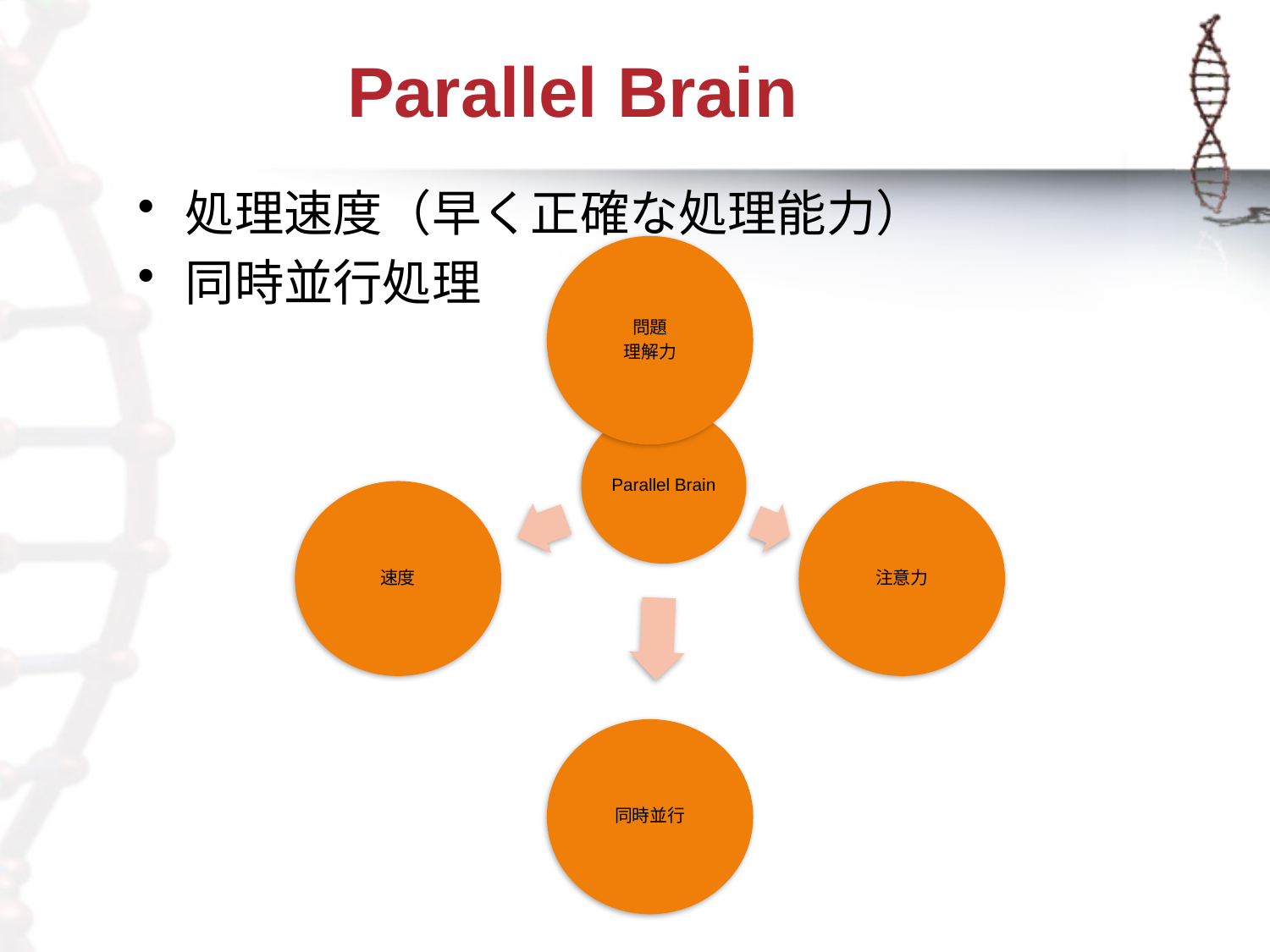

# Parallel Brain
処理速度（早く正確な処理能力）
同時並行処理

問題
理解力

Parallel Brain

速度

注意力

同時並行